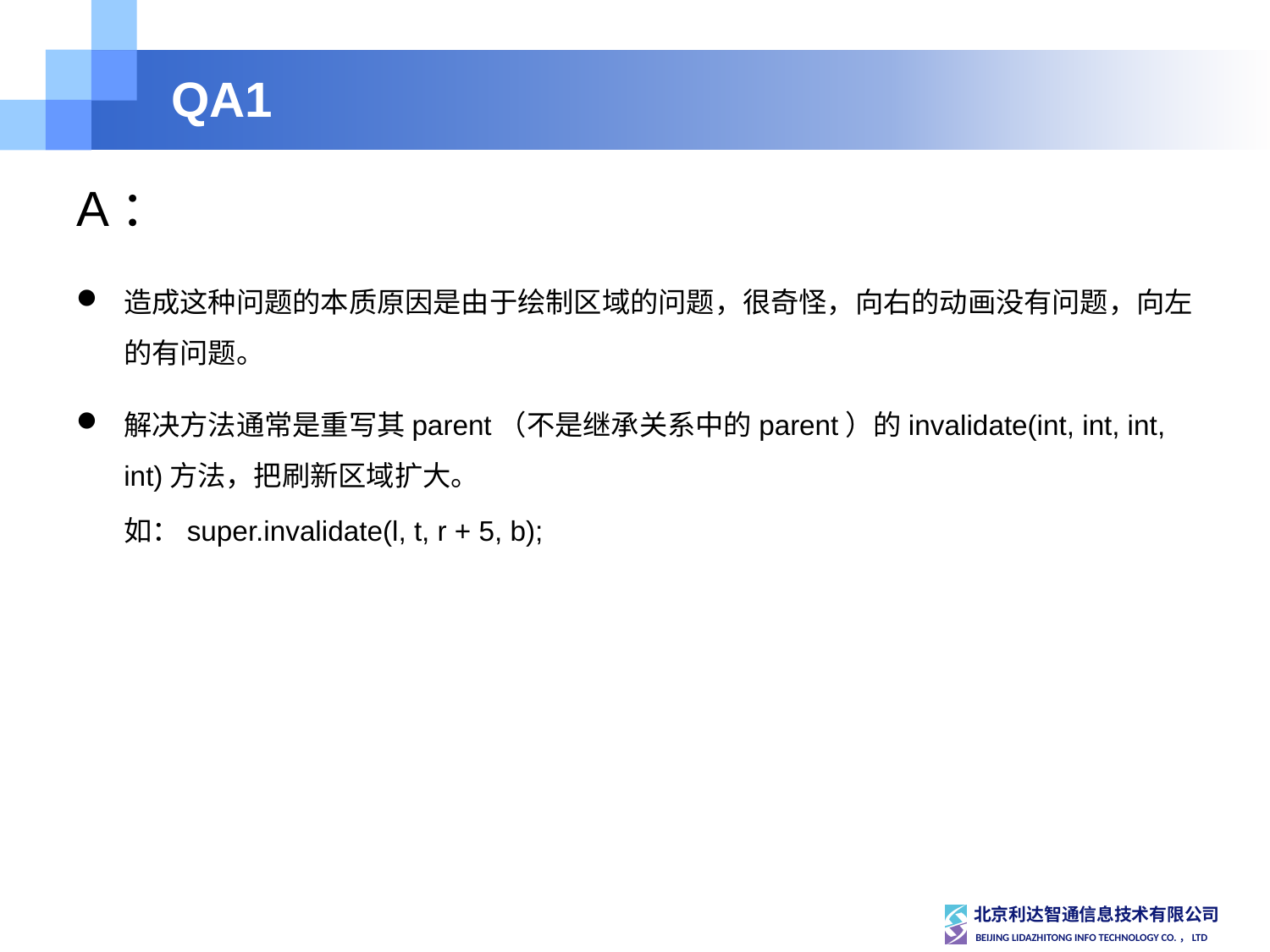

# QA1
A：
造成这种问题的本质原因是由于绘制区域的问题，很奇怪，向右的动画没有问题，向左的有问题。
解决方法通常是重写其parent（不是继承关系中的parent）的invalidate(int, int, int, int)方法，把刷新区域扩大。
	如：super.invalidate(l, t, r + 5, b);